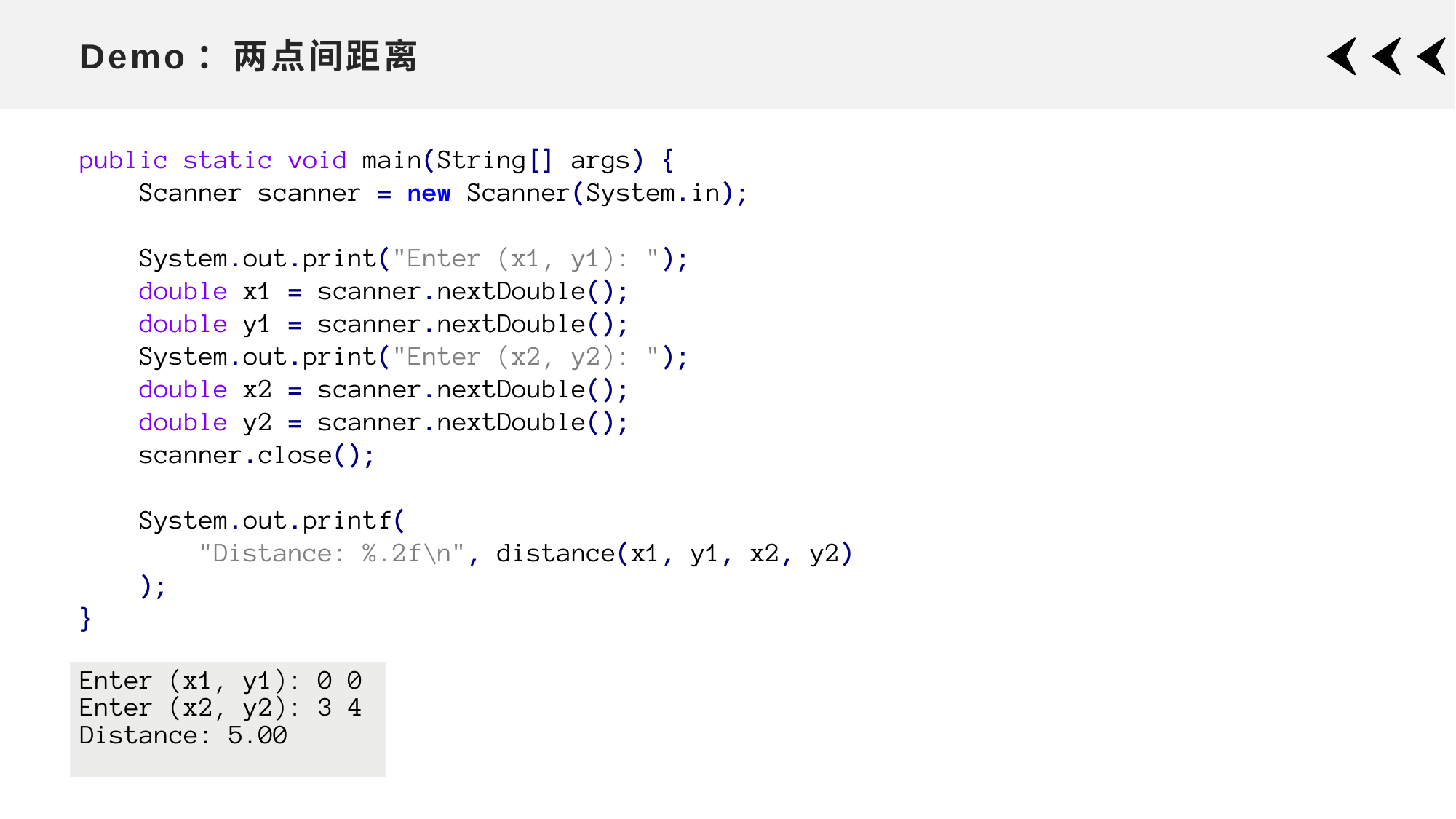

# Demo：两点间距离
public static void main(String[] args) {
    Scanner scanner = new Scanner(System.in);

    System.out.print("Enter (x1, y1): ");
    double x1 = scanner.nextDouble();
    double y1 = scanner.nextDouble();
    System.out.print("Enter (x2, y2): ");
    double x2 = scanner.nextDouble();
    double y2 = scanner.nextDouble();
    scanner.close();

    System.out.printf(
        "Distance: %.2f\n", distance(x1, y1, x2, y2)
    );
}
| Enter (x1, y1): 0 0 Enter (x2, y2): 3 4 Distance: 5.00 |
| --- |